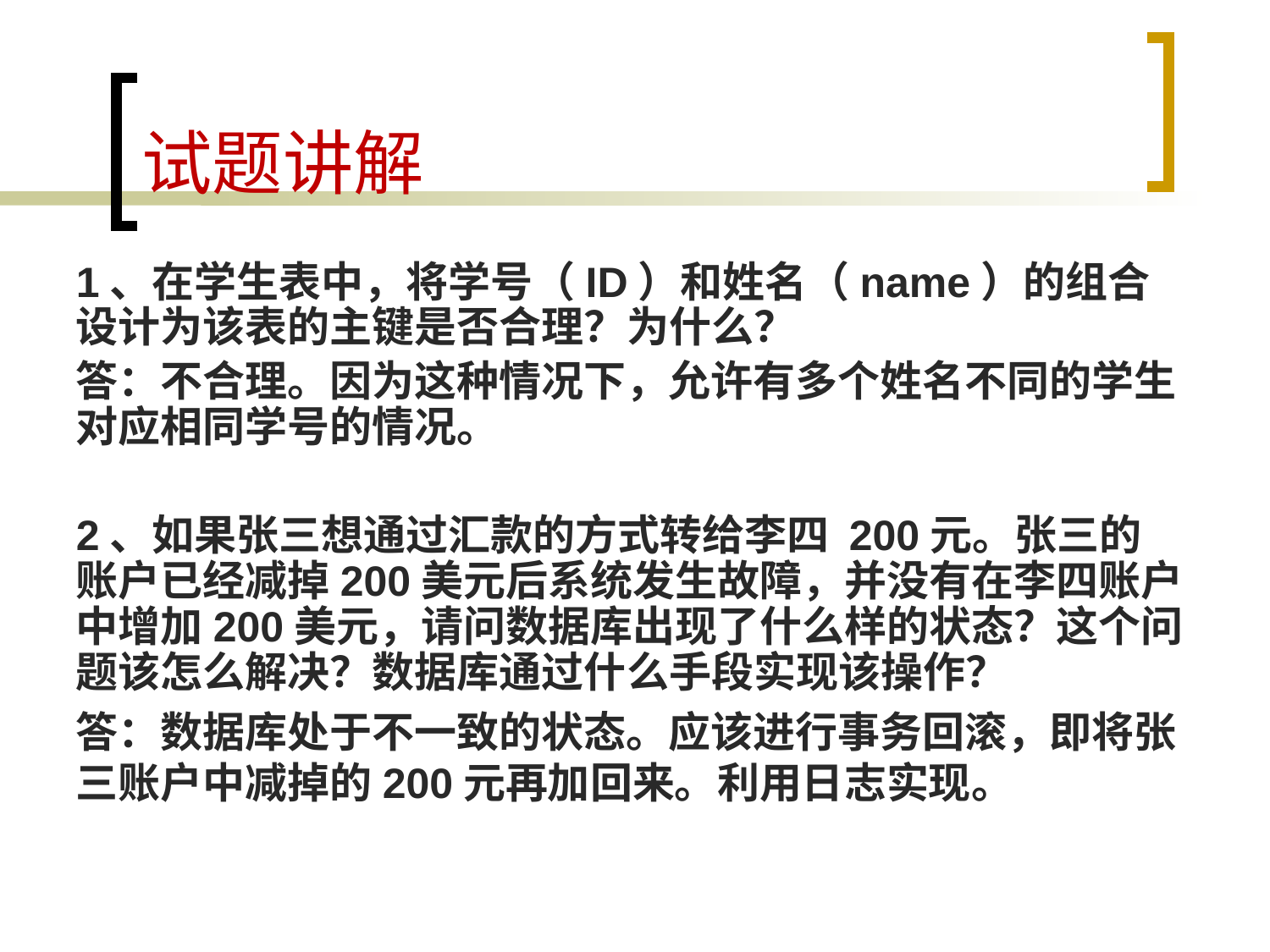

# 试题讲解
1、在学生表中，将学号（ID）和姓名（name）的组合设计为该表的主键是否合理？为什么？
答：不合理。因为这种情况下，允许有多个姓名不同的学生对应相同学号的情况。

2、如果张三想通过汇款的方式转给李四 200元。张三的账户已经减掉200美元后系统发生故障，并没有在李四账户中增加200美元，请问数据库出现了什么样的状态？这个问题该怎么解决？数据库通过什么手段实现该操作？
答：数据库处于不一致的状态。应该进行事务回滚，即将张三账户中减掉的200元再加回来。利用日志实现。